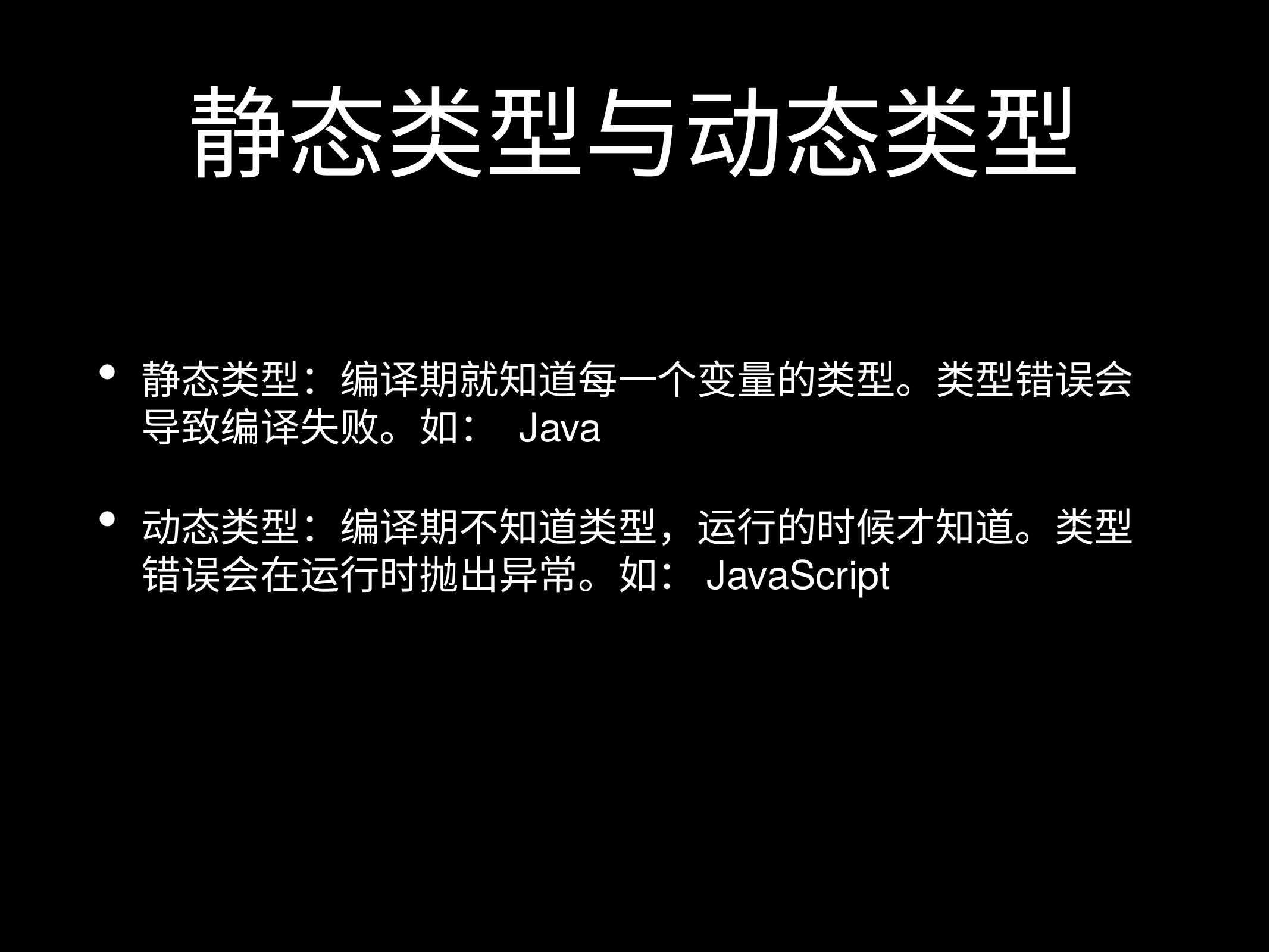

# 静态类型与动态类型
静态类型：编译期就知道每一个变量的类型。类型错误会导致编译失败。如： Java
动态类型：编译期不知道类型，运行的时候才知道。类型错误会在运行时抛出异常。如：JavaScript